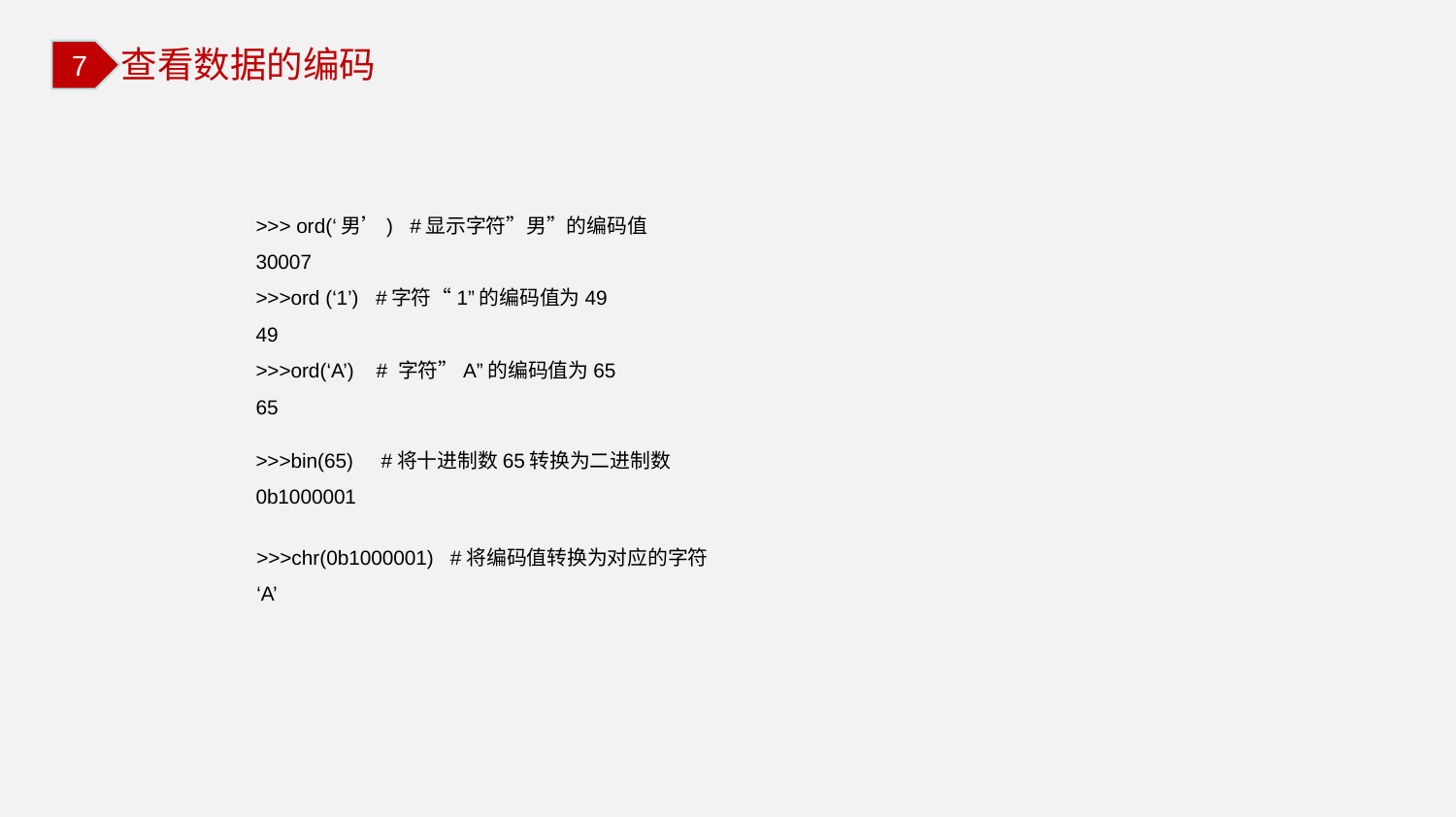

7
查看数据的编码
>>> ord(‘男’)   #显示字符”男”的编码值
30007
>>>ord (‘1’)   #字符“1”的编码值为49
49
>>>ord(‘A’)    # 字符”A”的编码值为65
65
>>>bin(65)     #将十进制数65转换为二进制数
0b1000001
>>>chr(0b1000001)   #将编码值转换为对应的字符
‘A’